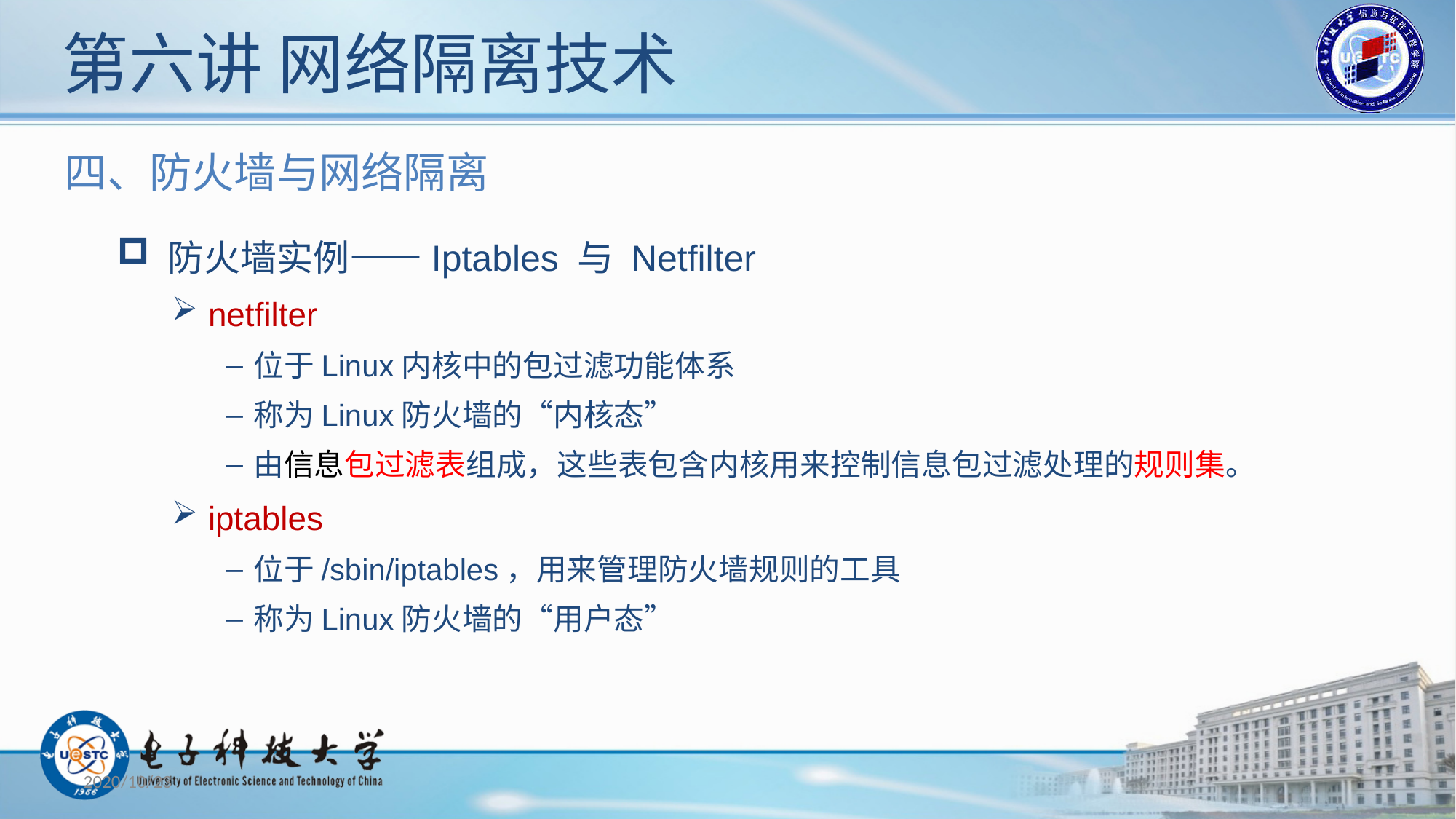

# 第六讲 网络隔离技术
四、防火墙与网络隔离
 防火墙实例——Iptables 与 Netfilter
 netfilter
位于Linux内核中的包过滤功能体系
称为Linux防火墙的“内核态”
由信息包过滤表组成，这些表包含内核用来控制信息包过滤处理的规则集。
 iptables
位于/sbin/iptables，用来管理防火墙规则的工具
称为Linux防火墙的“用户态”

2020/10/23